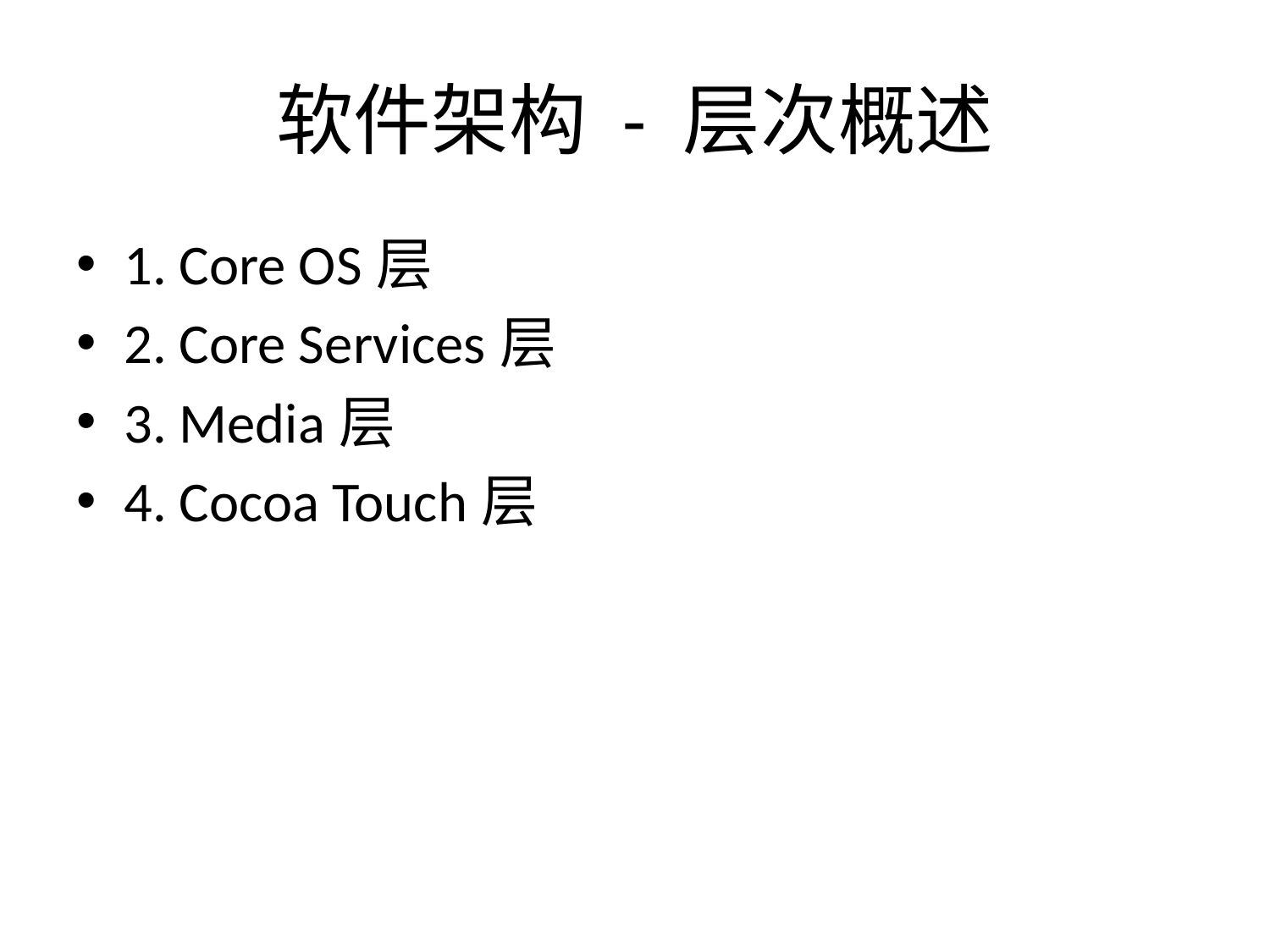

# 软件架构 - 层次概述
1. Core OS层
2. Core Services层
3. Media层
4. Cocoa Touch层